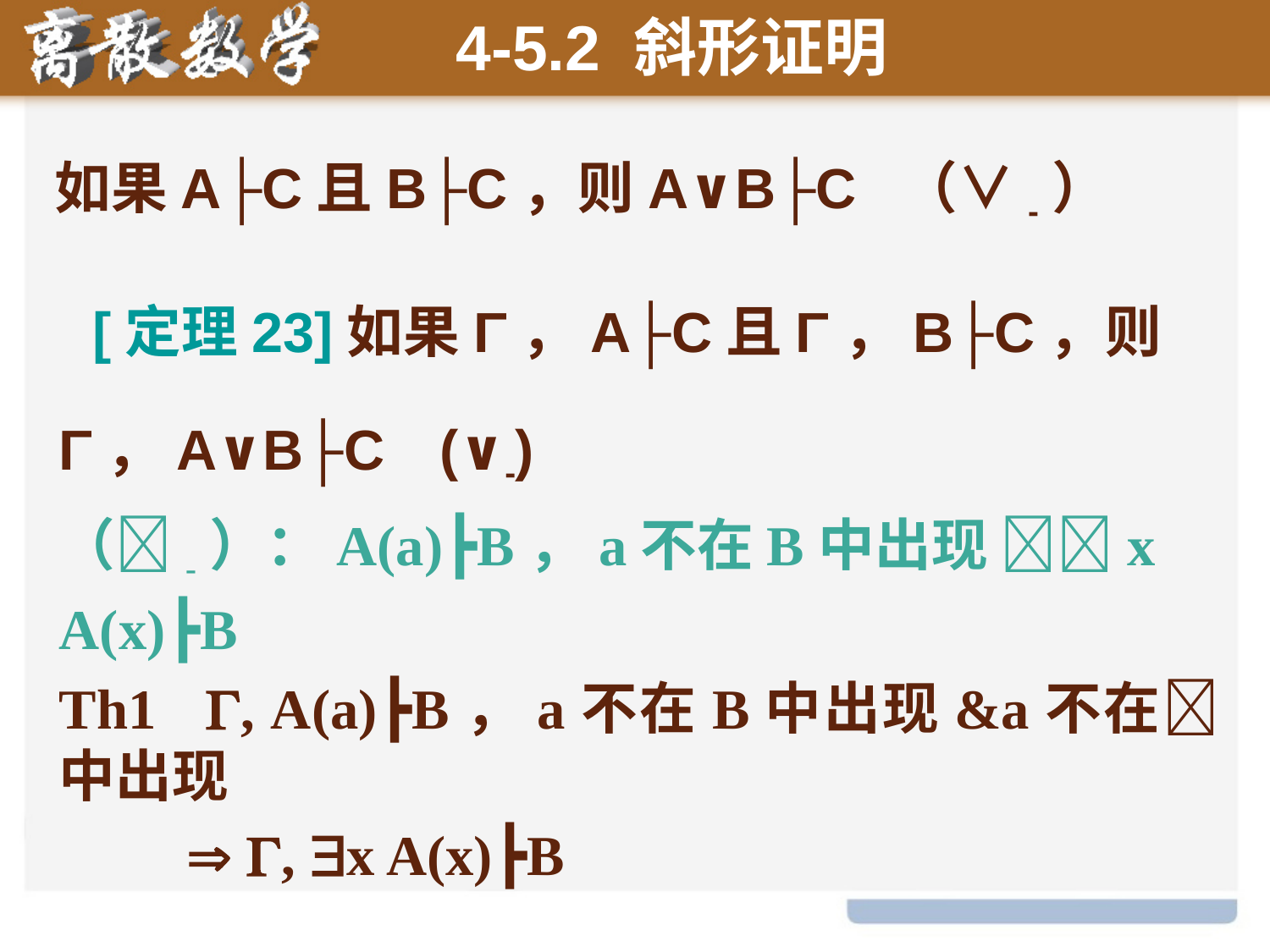

4-5.2 斜形证明
如果A├C且B├C，则A∨B├C  （∨-）
 [定理23]如果Γ，A├C且Γ，B├C，则
Γ，A∨B├C	(∨-)
（∃-）：A(a)┣B，a不在B中出现 ⇒∃x A(x)┣B
Th1   Γ, A(a)┣B，a不在B中出现&a不在Γ中出现
         ⇒ Γ, ∃x A(x)┣B